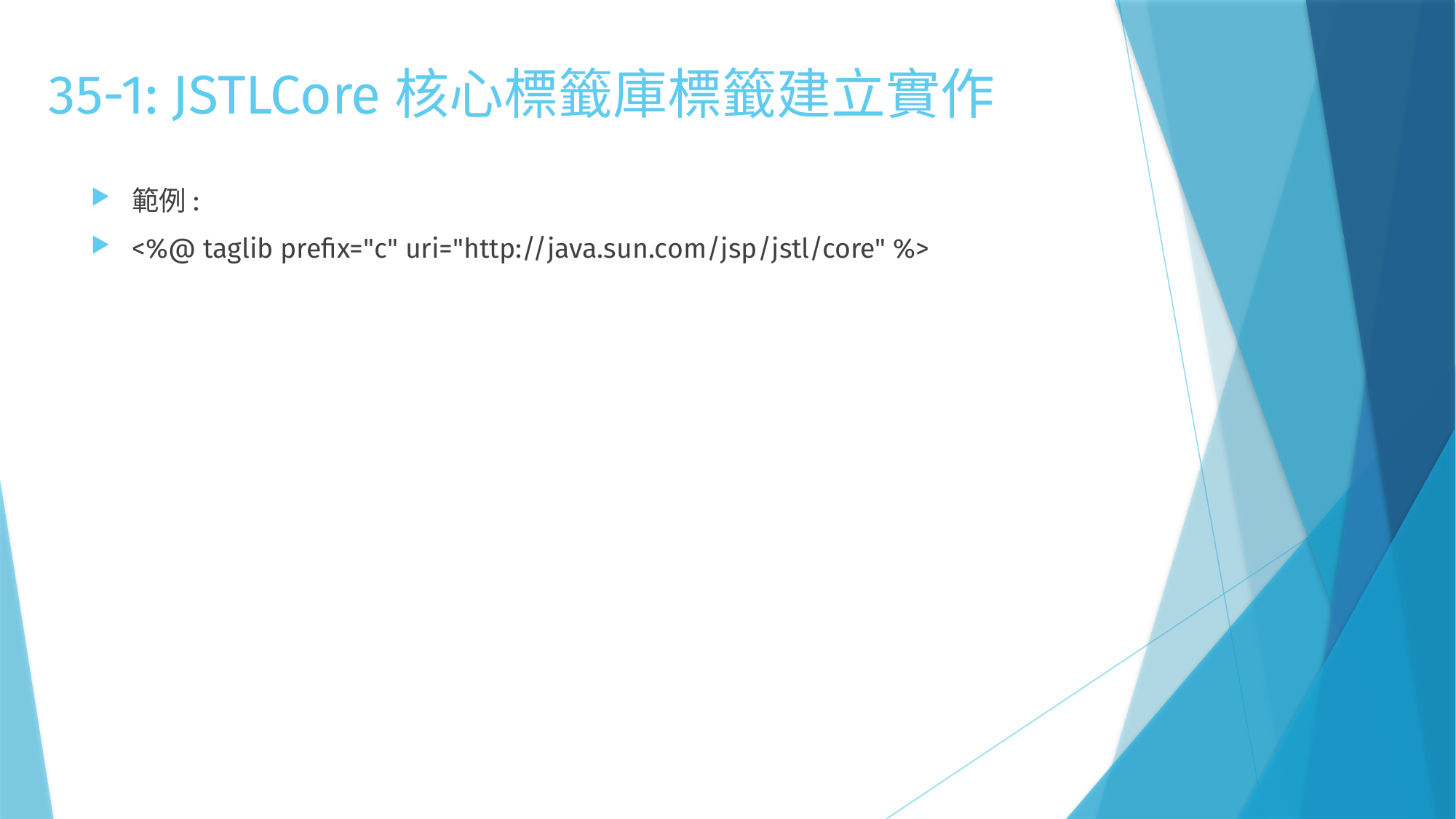

# 35-1: JSTLCore核心標籤庫標籤建立實作
範例:
<%@ taglib prefix="c" uri="http://java.sun.com/jsp/jstl/core" %>